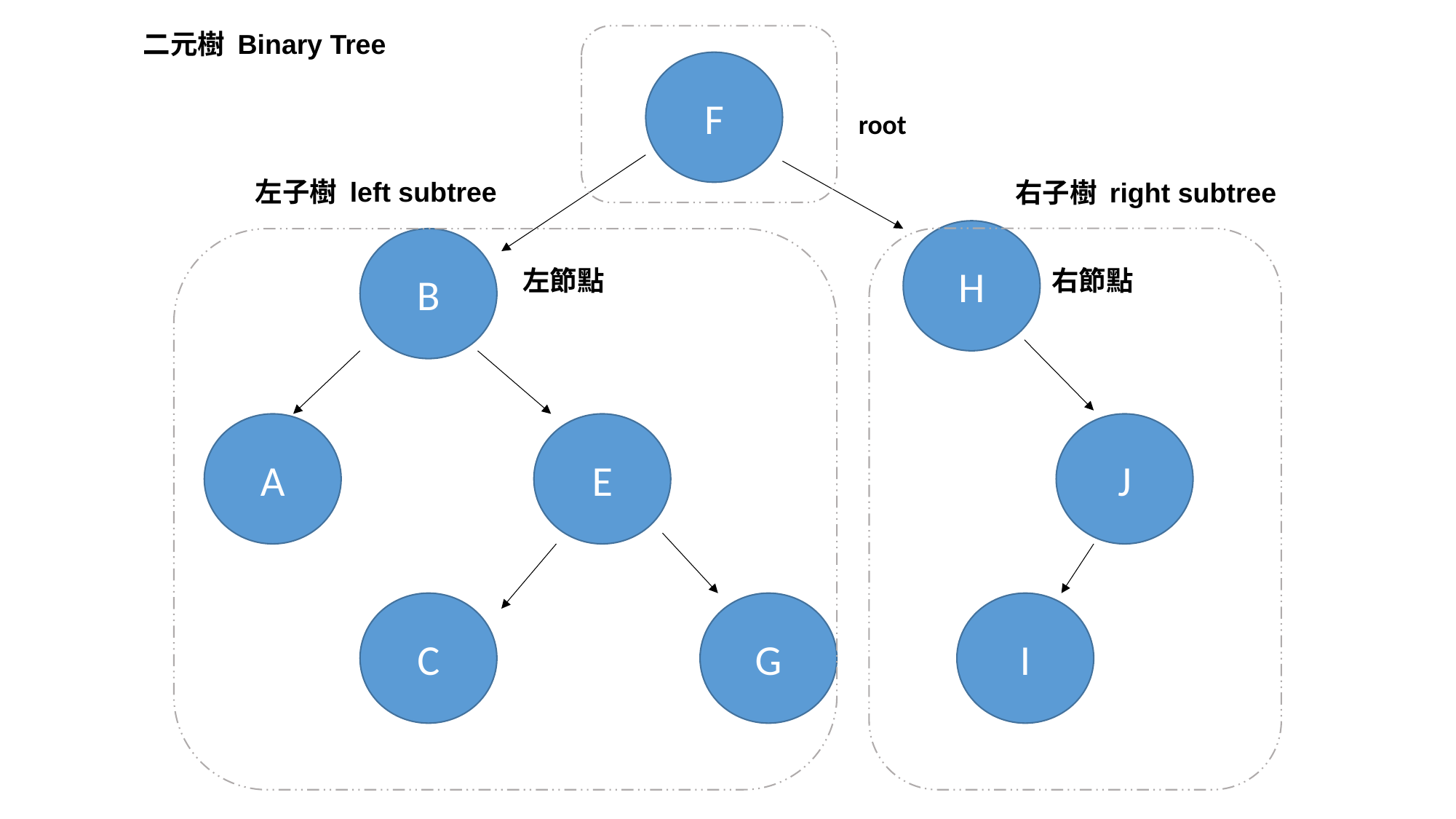

二元樹 Binary Tree

F
root
左子樹 left subtree
右子樹 right subtree
H

B
右節點
左節點
A
J
E
C
G
I